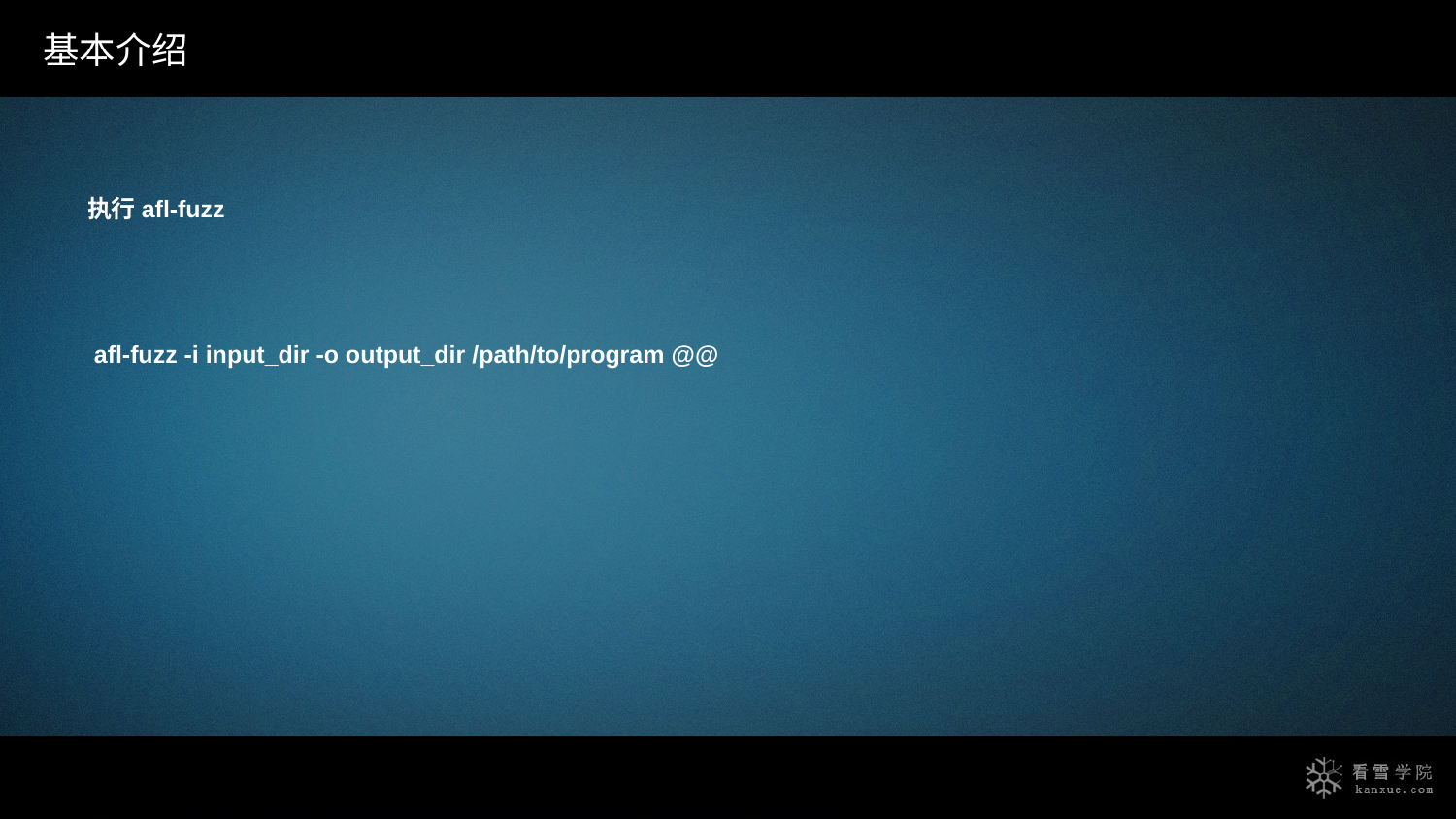

基本介绍

执行afl-fuzz

 afl-fuzz -i input_dir -o output_dir /path/to/program @@